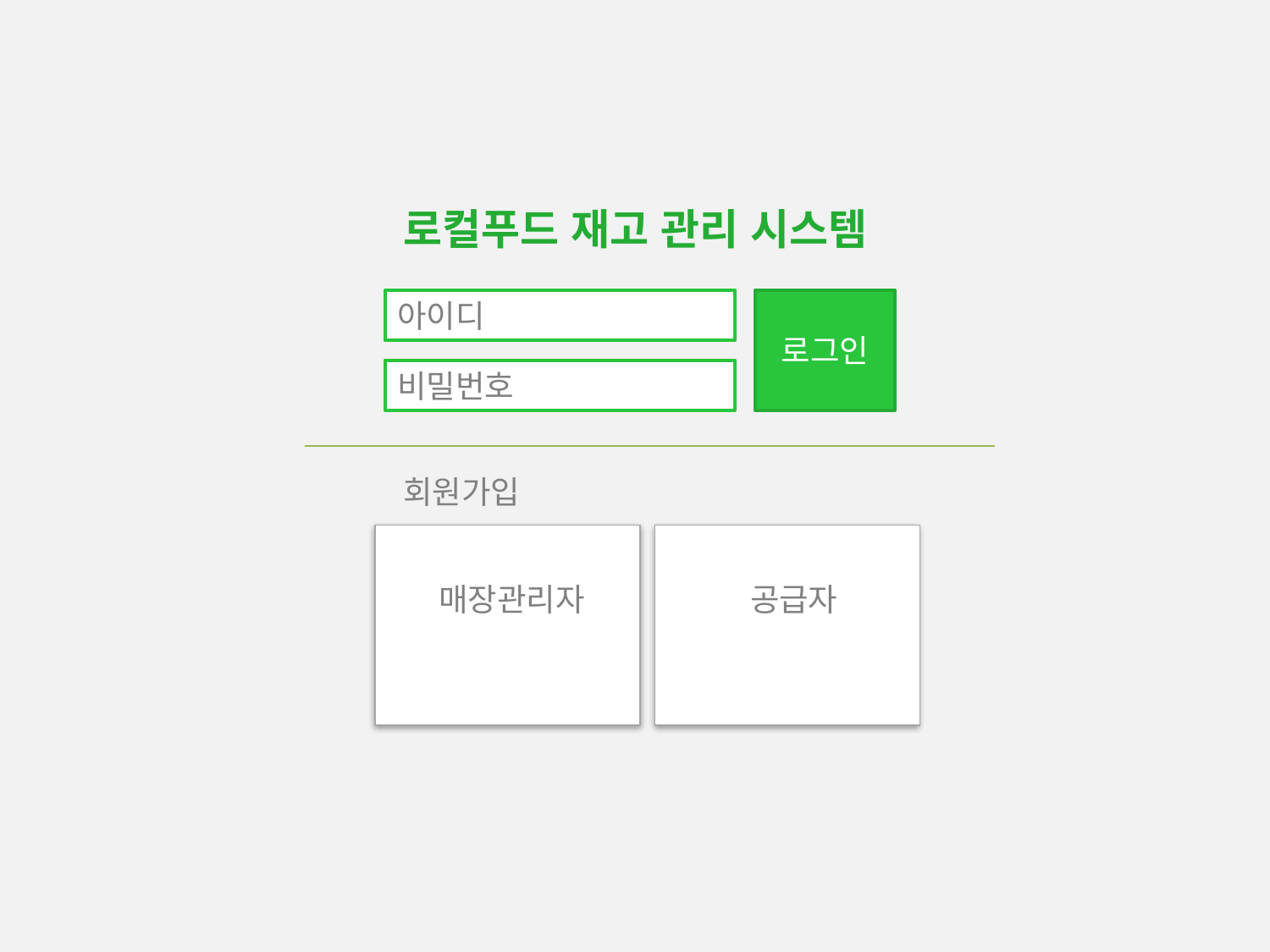

로컬푸드 재고 관리 시스템
아이디
로그인
비밀번호
회원가입

매장관리자
공급자